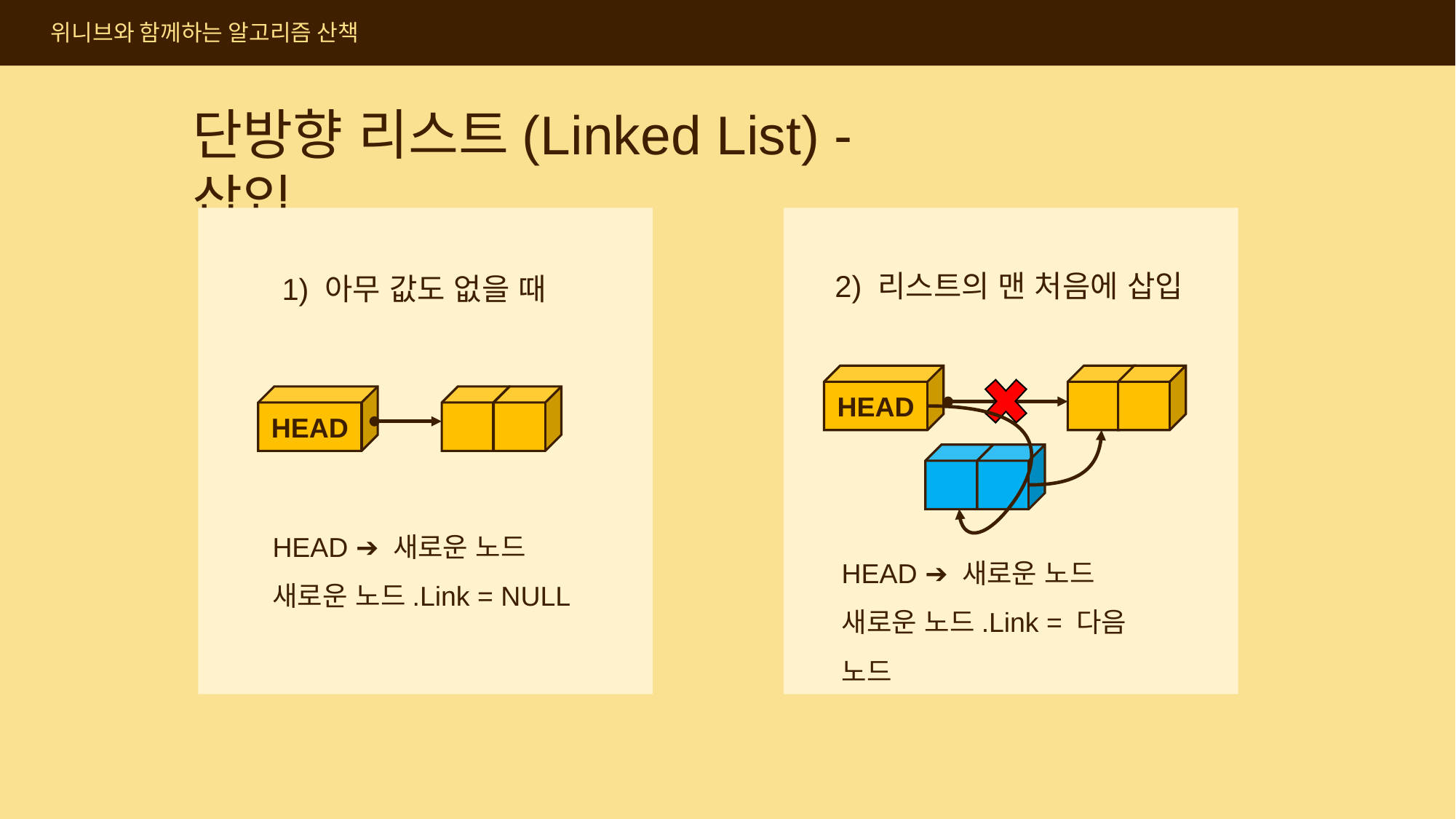

위니브와 함께하는 알고리즘 산책
단방향 리스트(Linked List) - 삽입

1) 아무 값도 없을 때

HEAD
HEAD ➔ 새로운 노드
새로운 노드.Link = NULL

2) 리스트의 맨 처음에 삽입

HEAD

HEAD ➔ 새로운 노드
새로운 노드.Link = 다음 노드